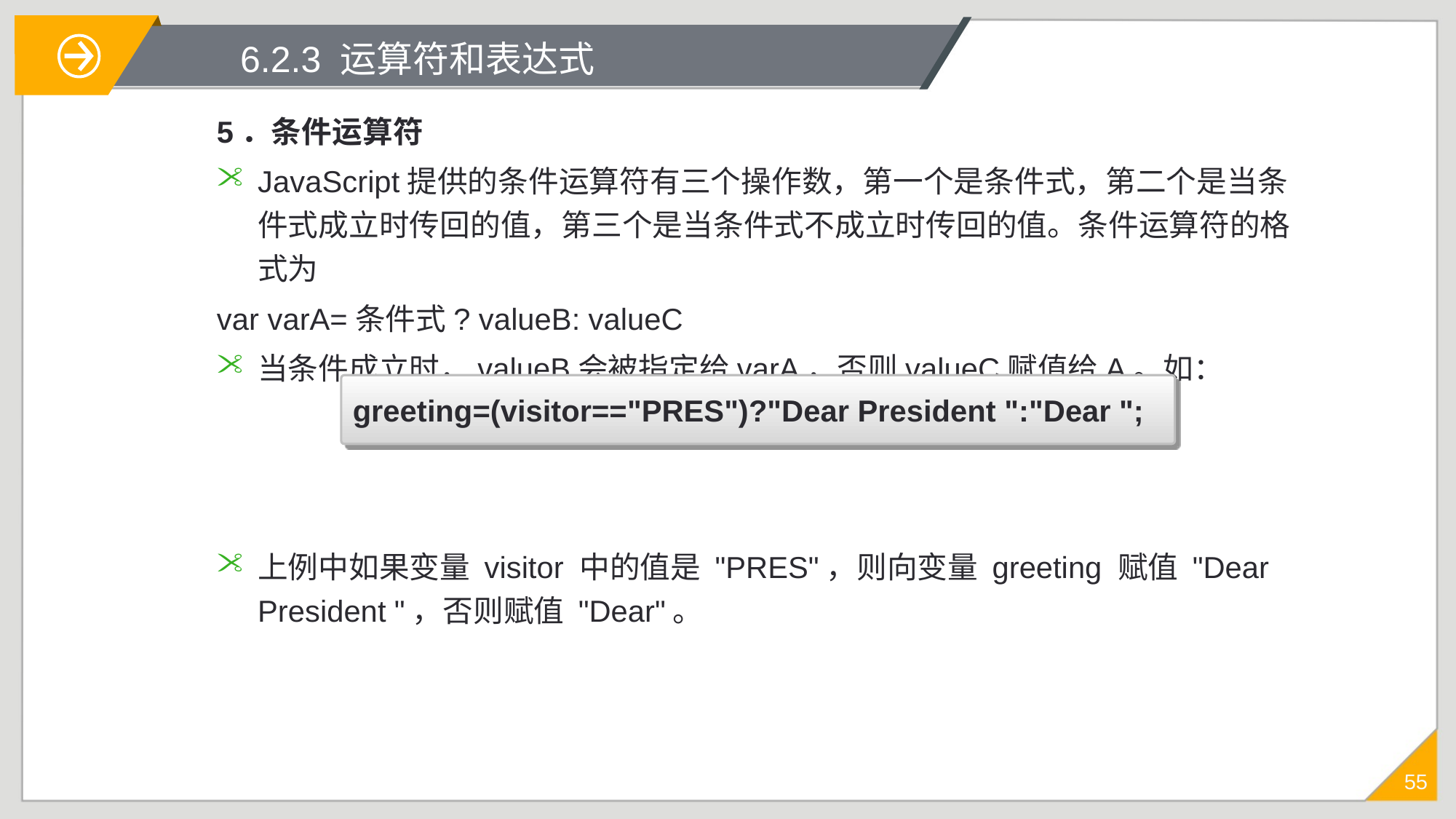

# 6.2.3 运算符和表达式
5．条件运算符
JavaScript提供的条件运算符有三个操作数，第一个是条件式，第二个是当条件式成立时传回的值，第三个是当条件式不成立时传回的值。条件运算符的格式为
var varA=条件式? valueB: valueC
当条件成立时，valueB会被指定给varA，否则valueC赋值给A。如：

上例中如果变量 visitor 中的值是 "PRES"，则向变量 greeting 赋值 "Dear President "，否则赋值 "Dear"。
greeting=(visitor=="PRES")?"Dear President ":"Dear ";